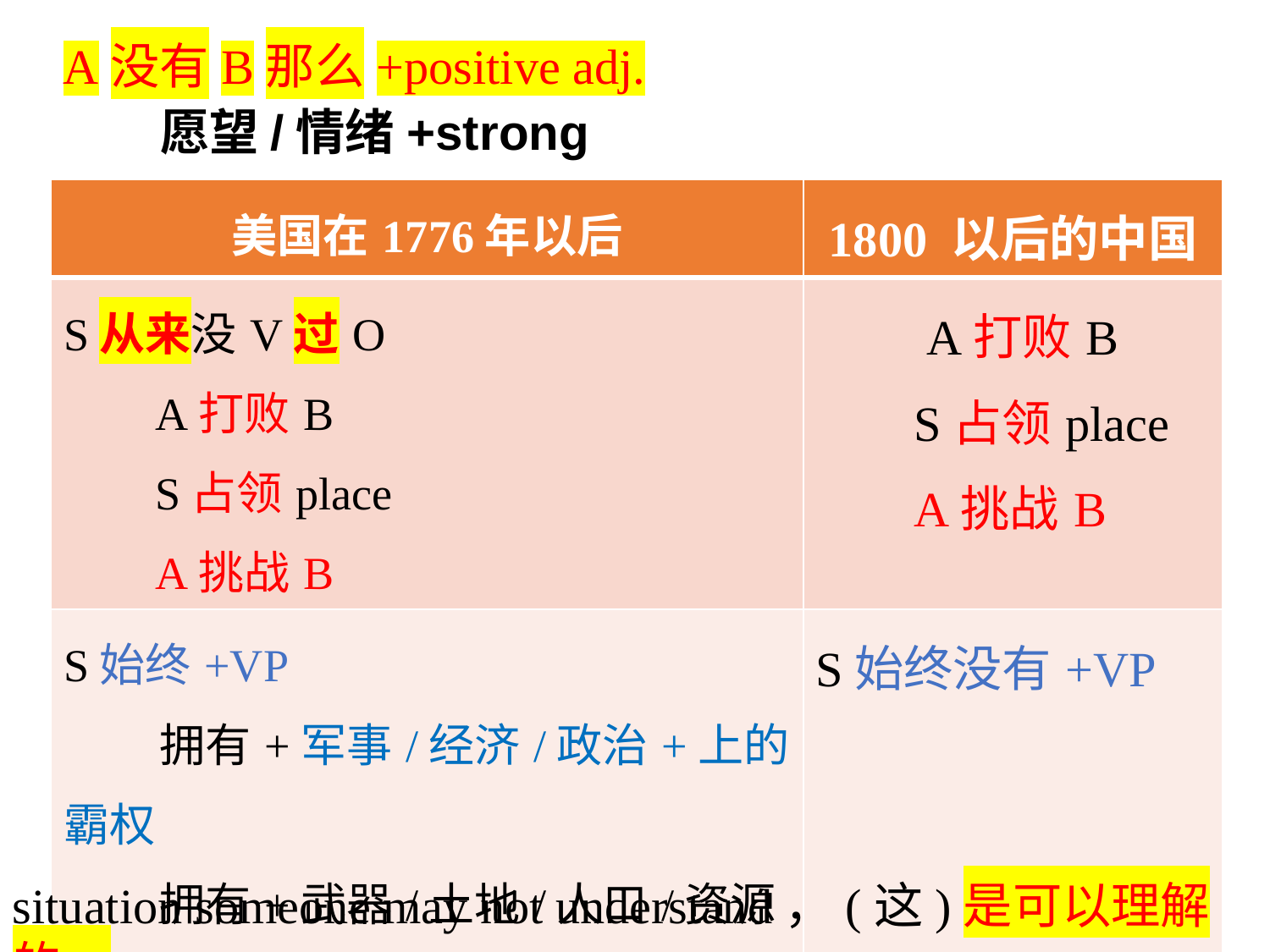

A没有B那么+positive adj.
愿望/情绪+strong
| 美国在1776年以后 | 1800 以后的中国 |
| --- | --- |
| S从来没V过O A打败B S占领place A挑战B | A打败B S占领place A挑战B |
| S始终+VP 拥有+军事/经济/政治+上的霸权 拥有+武器/土地/人口/资源 S早就VP了，而且比任何others都adj. | S始终没有+VP |
situation someone may not understand，(这)是可以理解的。